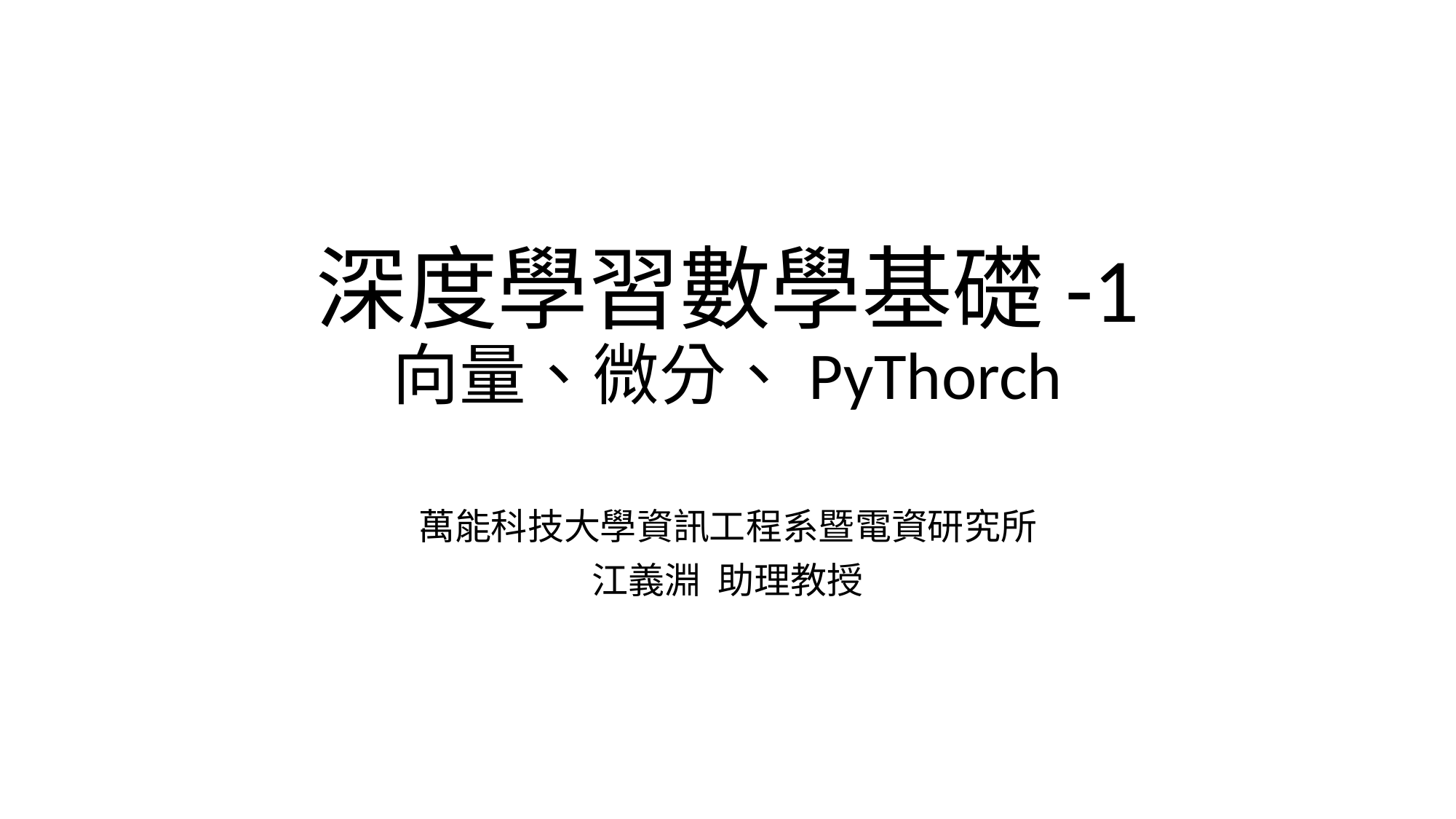

# 深度學習數學基礎-1 向量、微分、PyThorch
萬能科技大學資訊工程系暨電資研究所
江義淵  助理教授